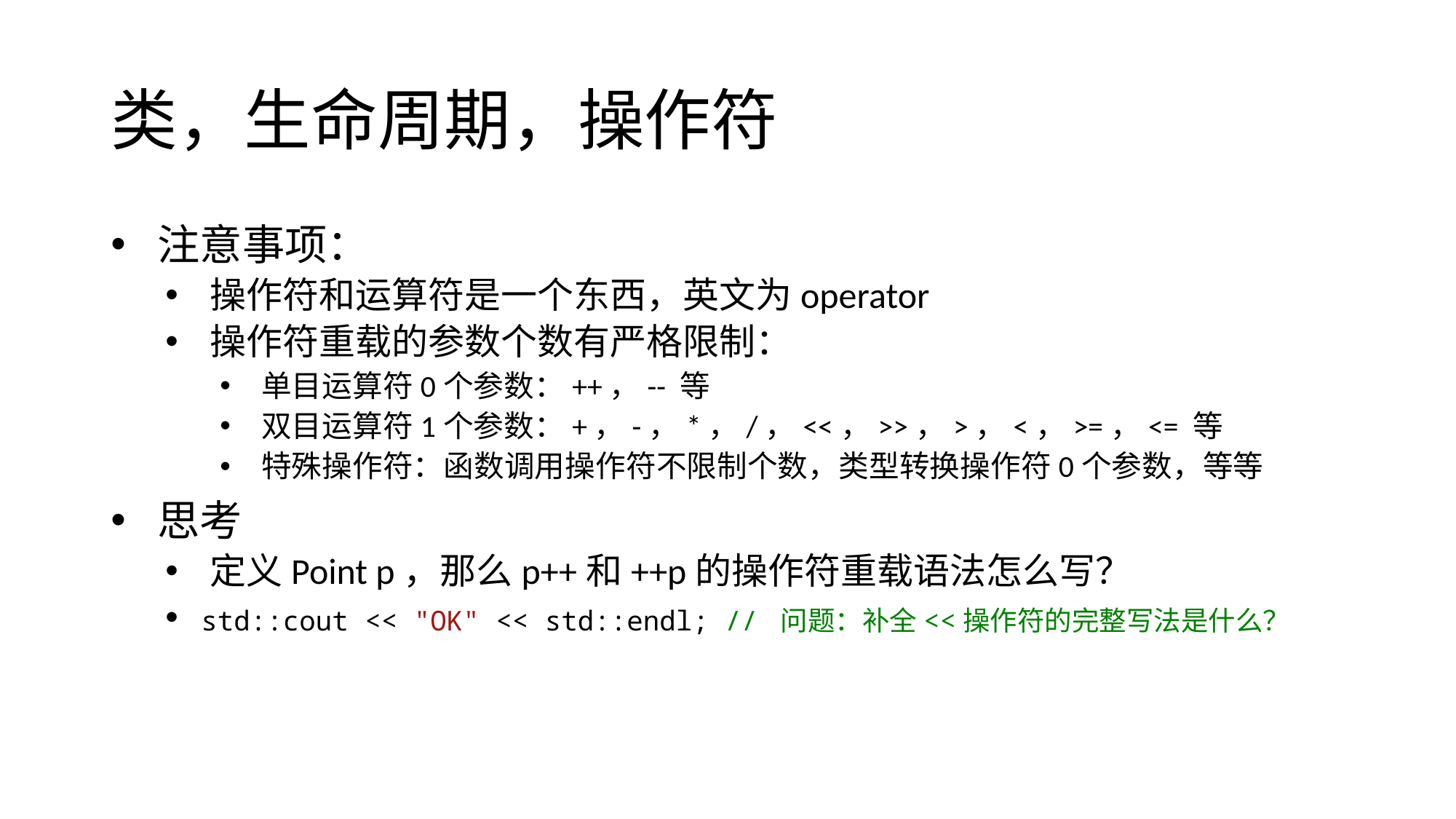

# 类，生命周期，操作符
 注意事项：
 操作符和运算符是一个东西，英文为operator
 操作符重载的参数个数有严格限制：
 单目运算符0个参数：++，-- 等
 双目运算符1个参数：+，-，*，/，<<，>>，>，<，>=，<= 等
 特殊操作符：函数调用操作符不限制个数，类型转换操作符0个参数，等等
 思考
 定义Point p，那么p++和++p的操作符重载语法怎么写？
 std::cout << "OK" << std::endl; // 问题：补全<<操作符的完整写法是什么？